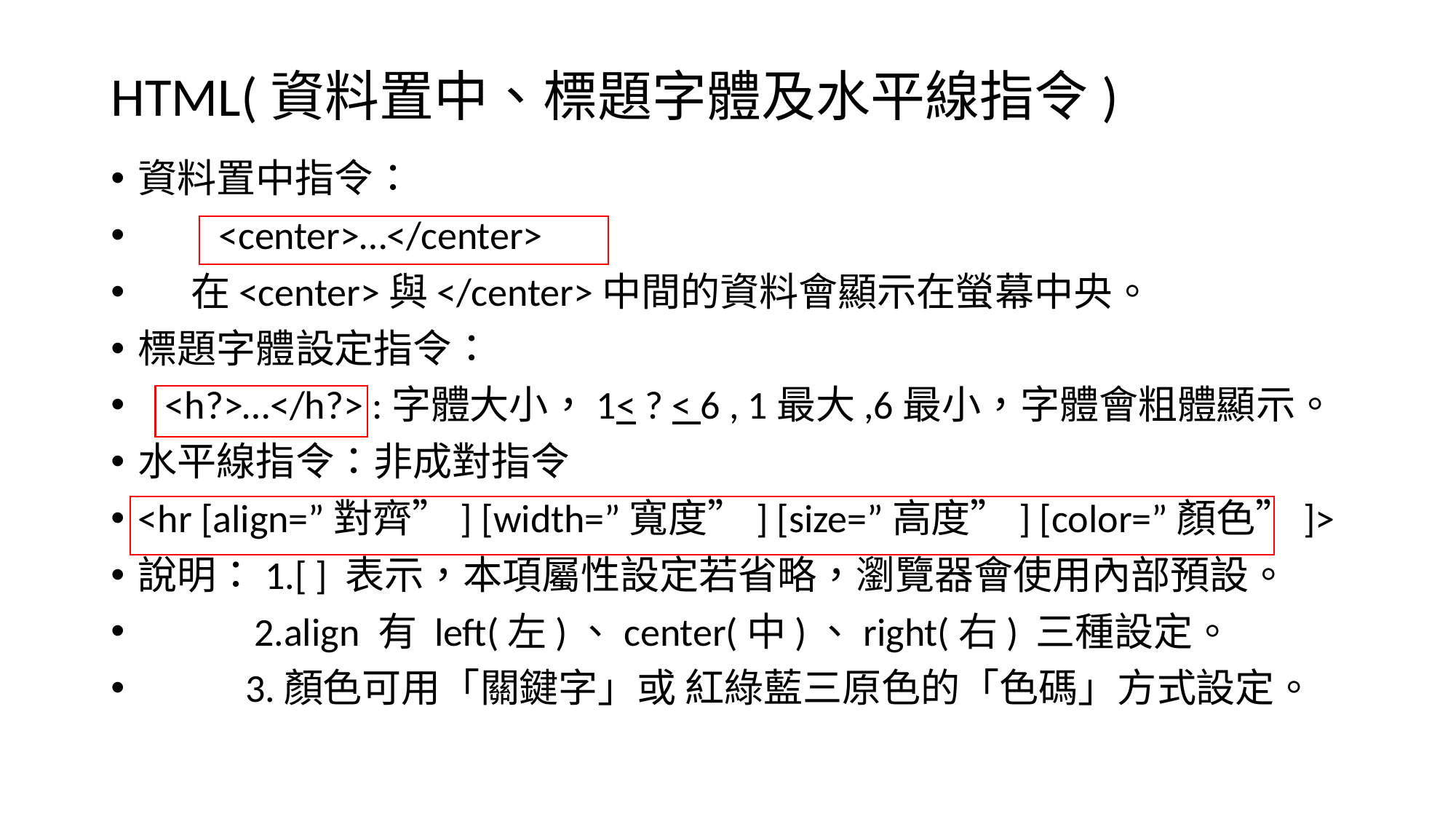

# HTML(資料置中、標題字體及水平線指令)
資料置中指令：
         <center>…</center>
     在<center>與</center>中間的資料會顯示在螢幕中央。
標題字體設定指令：
   <h?>…</h?> :字體大小，1< ? < 6 , 1最大,6最小，字體會粗體顯示。
水平線指令：非成對指令
<hr [align=”對齊”] [width=”寬度”] [size=”高度”] [color=”顏色”]>
說明：1.[ ] 表示，本項屬性設定若省略，瀏覽器會使用內部預設。
             2.align 有 left(左)、center(中)、right(右) 三種設定。
            3.顏色可用「關鍵字」或 紅綠藍三原色的「色碼」方式設定。